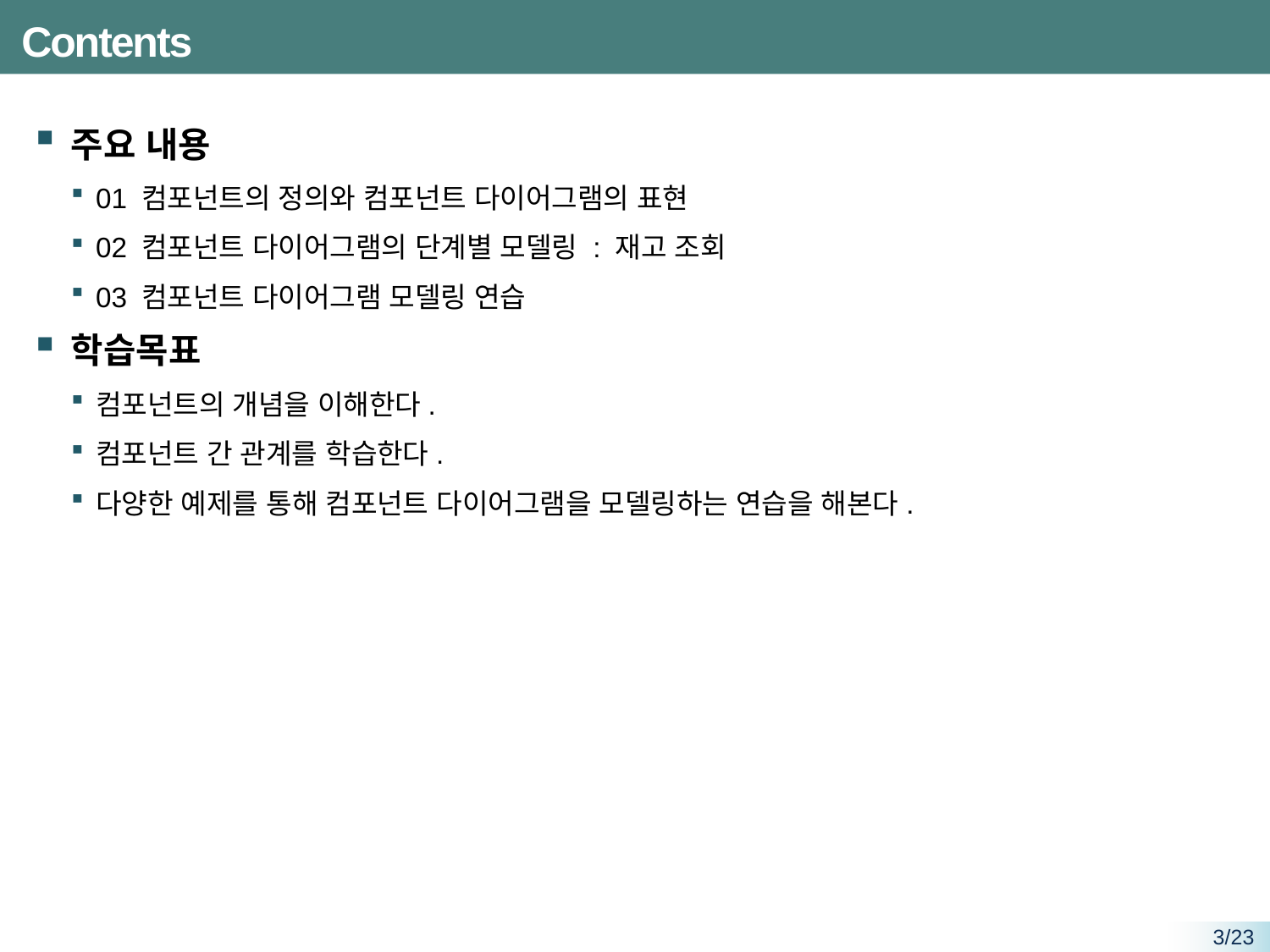

# Contents
주요 내용
01 컴포넌트의 정의와 컴포넌트 다이어그램의 표현
02 컴포넌트 다이어그램의 단계별 모델링 : 재고 조회
03 컴포넌트 다이어그램 모델링 연습
학습목표
컴포넌트의 개념을 이해한다.
컴포넌트 간 관계를 학습한다.
다양한 예제를 통해 컴포넌트 다이어그램을 모델링하는 연습을 해본다.